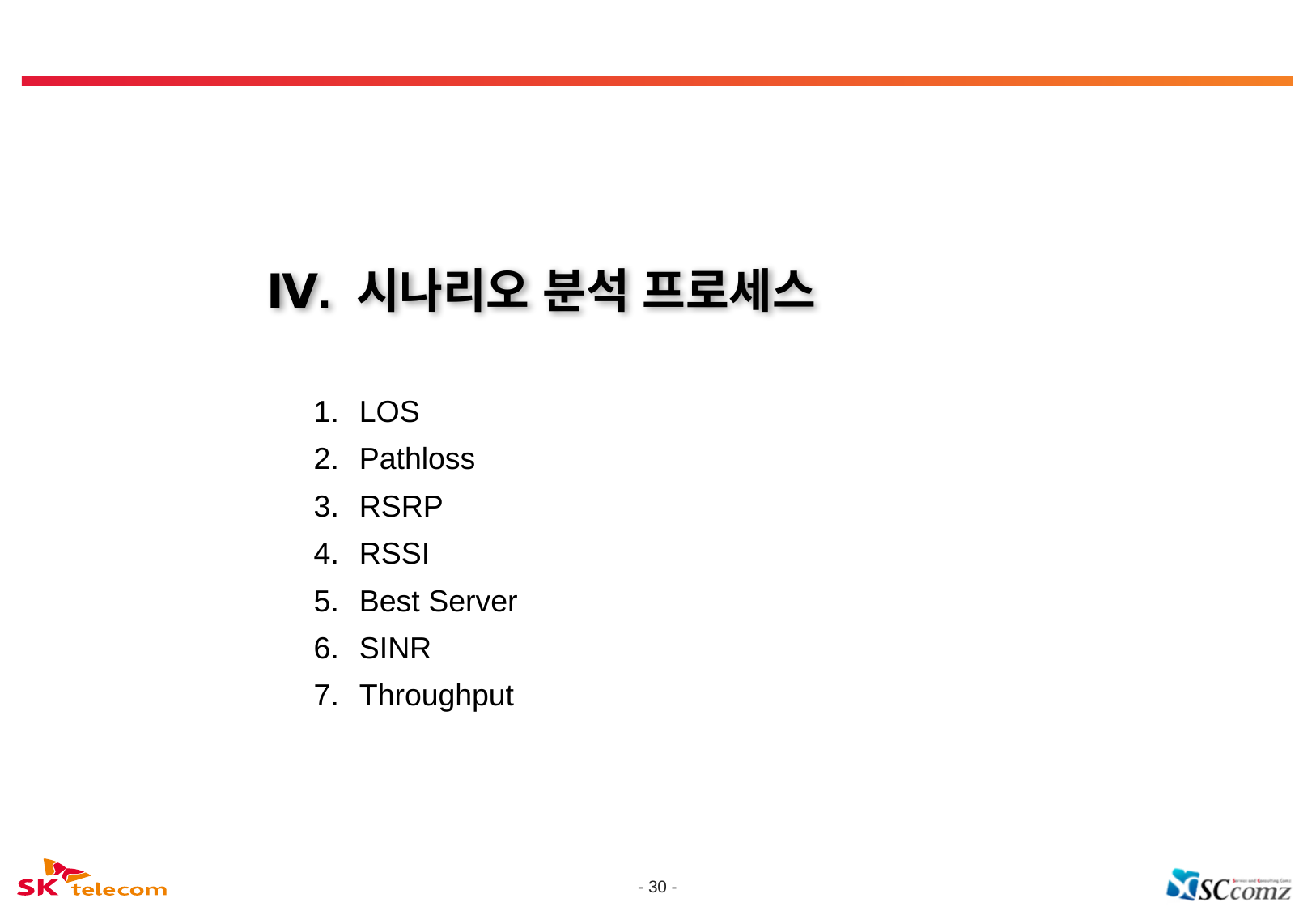

Ⅳ. 시나리오 분석 프로세스
LOS
Pathloss
RSRP
RSSI
Best Server
SINR
Throughput